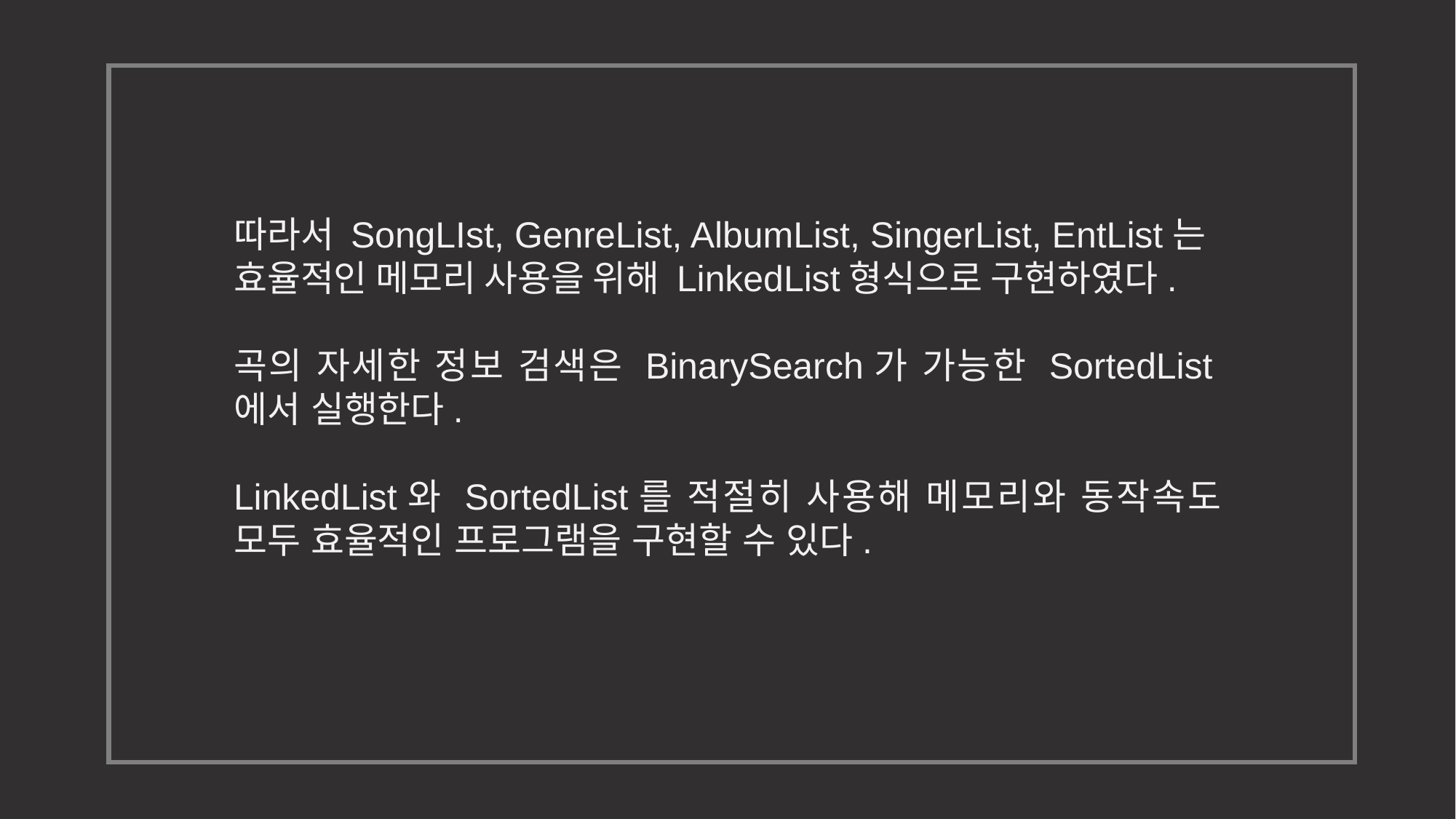

따라서 SongLIst, GenreList, AlbumList, SingerList, EntList는
효율적인 메모리 사용을 위해 LinkedList형식으로 구현하였다.

곡의 자세한 정보 검색은 BinarySearch가 가능한 SortedList에서 실행한다.

LinkedList와 SortedList를 적절히 사용해 메모리와 동작속도 모두 효율적인 프로그램을 구현할 수 있다.